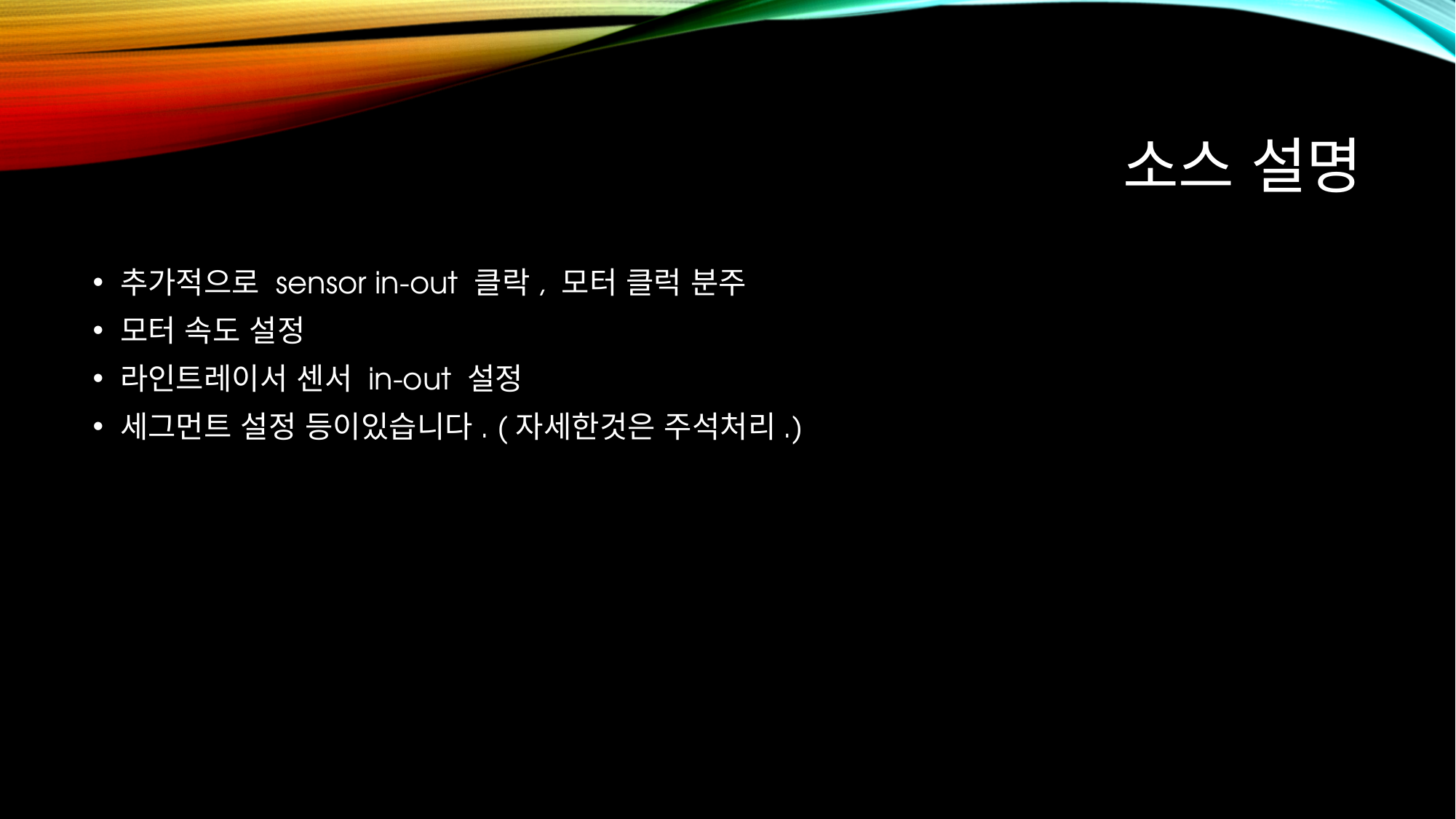

# 소스 설명
추가적으로 sensor in-out 클락, 모터 클럭 분주
모터 속도 설정
라인트레이서 센서 in-out 설정
세그먼트 설정 등이있습니다. (자세한것은 주석처리.)